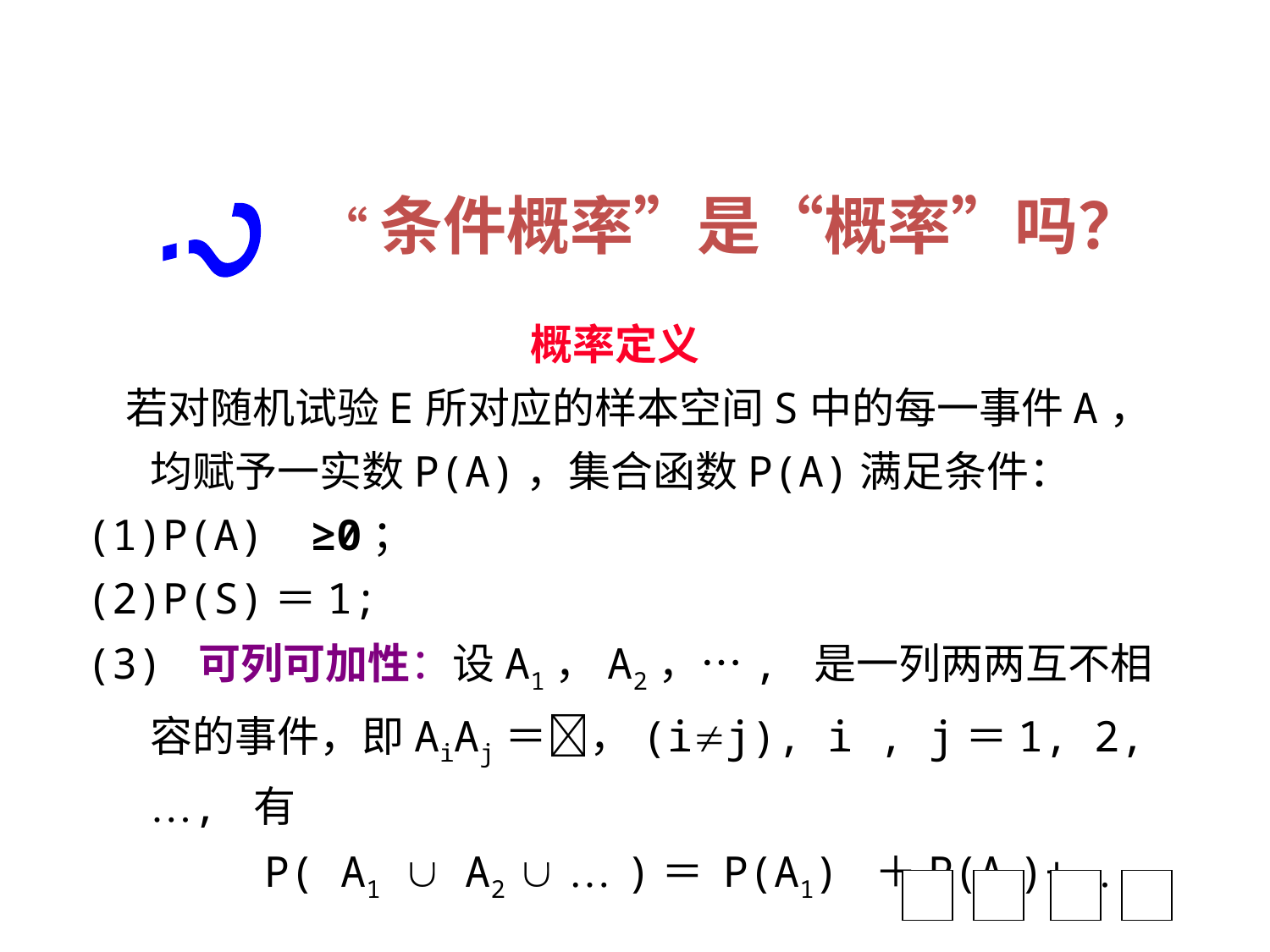

“条件概率”是“概率”吗？
?
概率定义
   若对随机试验E所对应的样本空间S中的每一事件A，均赋予一实数P(A)，集合函数P(A)满足条件：
P(A)  ≥0；
P(S)＝1;
(3) 可列可加性：设A1，A2，…, 是一列两两互不相容的事件，即AiAj＝φ，(i≠j), i , j＝1, 2, …, 有
       P( A1 ∪ A2 ∪ … )＝ P(A1) ＋P(A2)+….
             则称P(A)为事件A的概率。